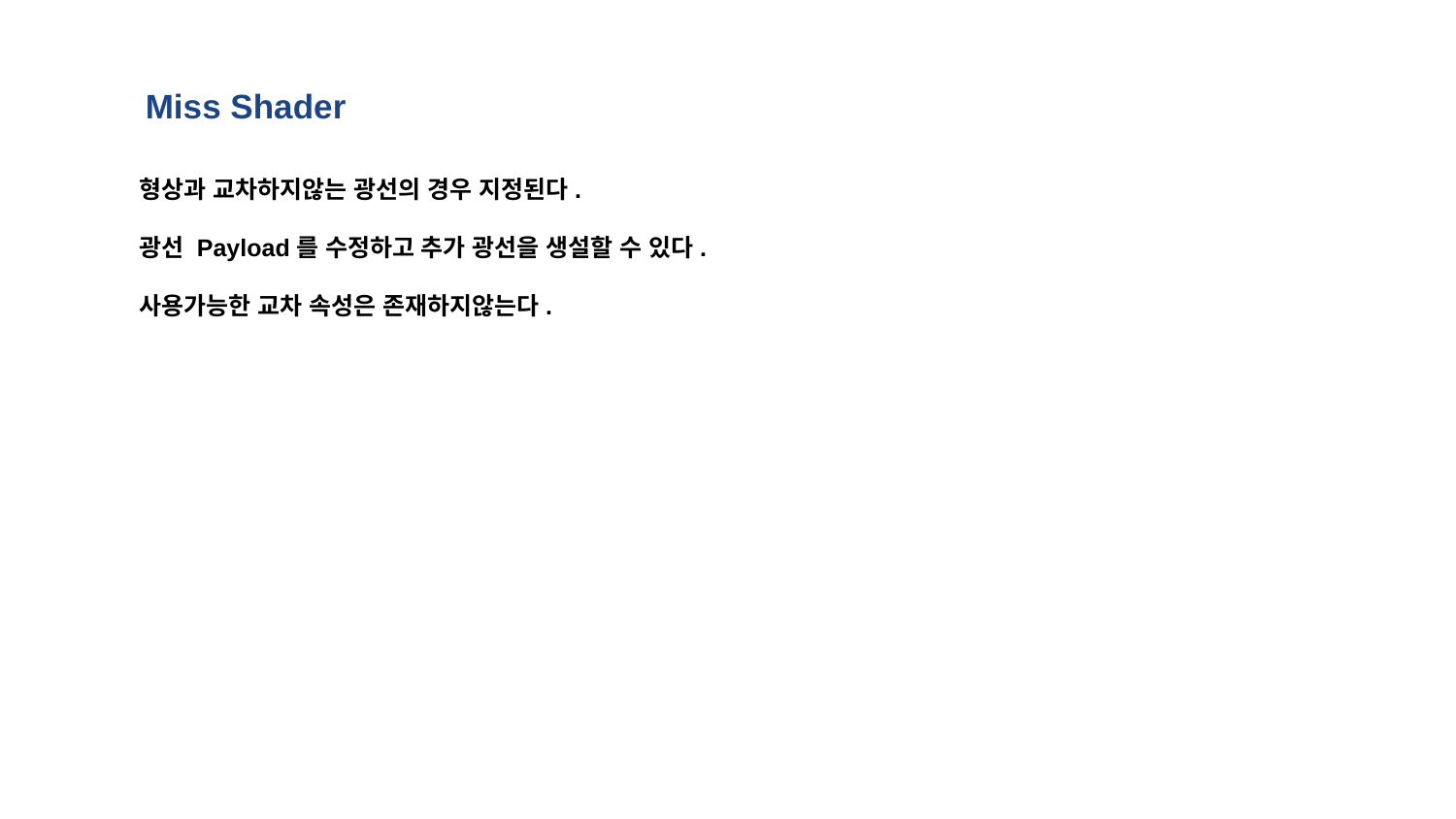

# Miss Shader
형상과 교차하지않는 광선의 경우 지정된다.

광선 Payload를 수정하고 추가 광선을 생설할 수 있다.

사용가능한 교차 속성은 존재하지않는다.